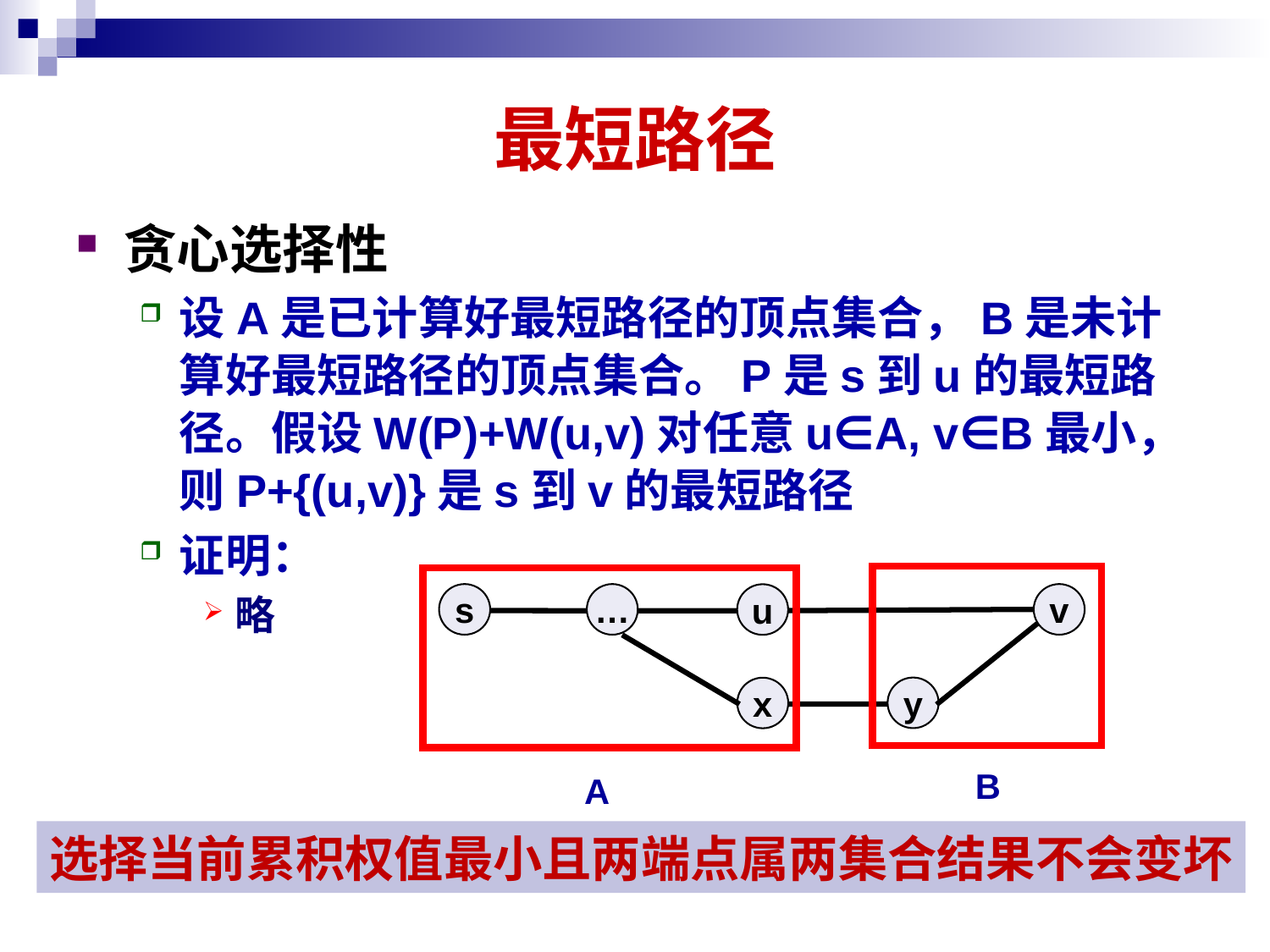

# 最短路径
贪心选择性
设A是已计算好最短路径的顶点集合，B是未计算好最短路径的顶点集合。P是s到u的最短路径。假设W(P)+W(u,v)对任意u∈A, v∈B最小，则P+{(u,v)}是s到v的最短路径
证明：
略

v
s
…
u

y
x

B
A
选择当前累积权值最小且两端点属两集合结果不会变坏